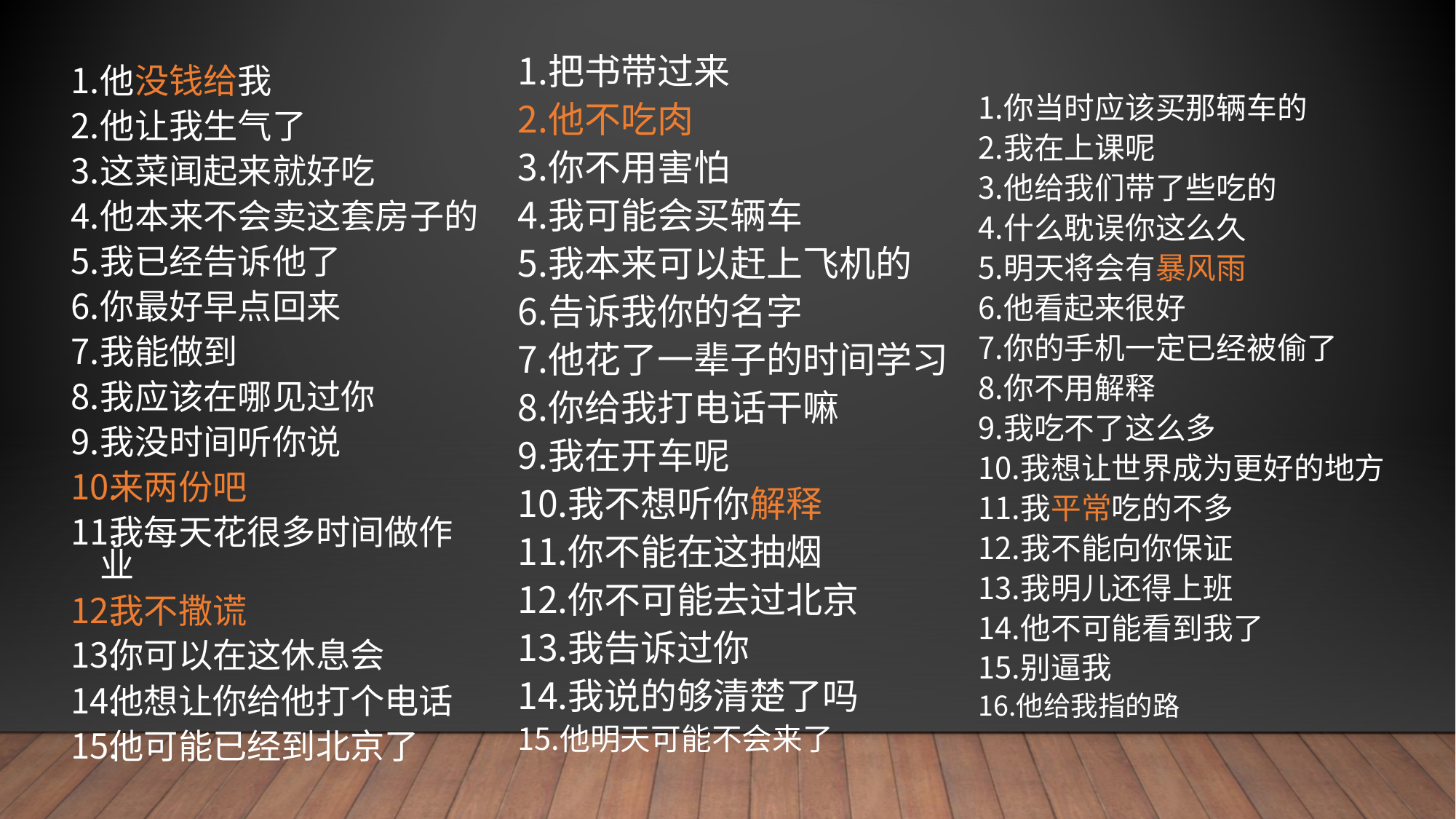

把书带过来
他不吃肉
你不用害怕
我可能会买辆车
我本来可以赶上飞机的
告诉我你的名字
他花了一辈子的时间学习
你给我打电话干嘛
我在开车呢
我不想听你解释
你不能在这抽烟
你不可能去过北京
我告诉过你
我说的够清楚了吗
他明天可能不会来了

他没钱给我
他让我生气了
这菜闻起来就好吃
他本来不会卖这套房子的
我已经告诉他了
你最好早点回来
我能做到
我应该在哪见过你
我没时间听你说
来两份吧
我每天花很多时间做作业
我不撒谎
你可以在这休息会
他想让你给他打个电话
他可能已经到北京了

你当时应该买那辆车的
我在上课呢
他给我们带了些吃的
什么耽误你这么久
明天将会有暴风雨
他看起来很好
你的手机一定已经被偷了
你不用解释
我吃不了这么多
我想让世界成为更好的地方
我平常吃的不多
我不能向你保证
我明儿还得上班
他不可能看到我了
别逼我
他给我指的路